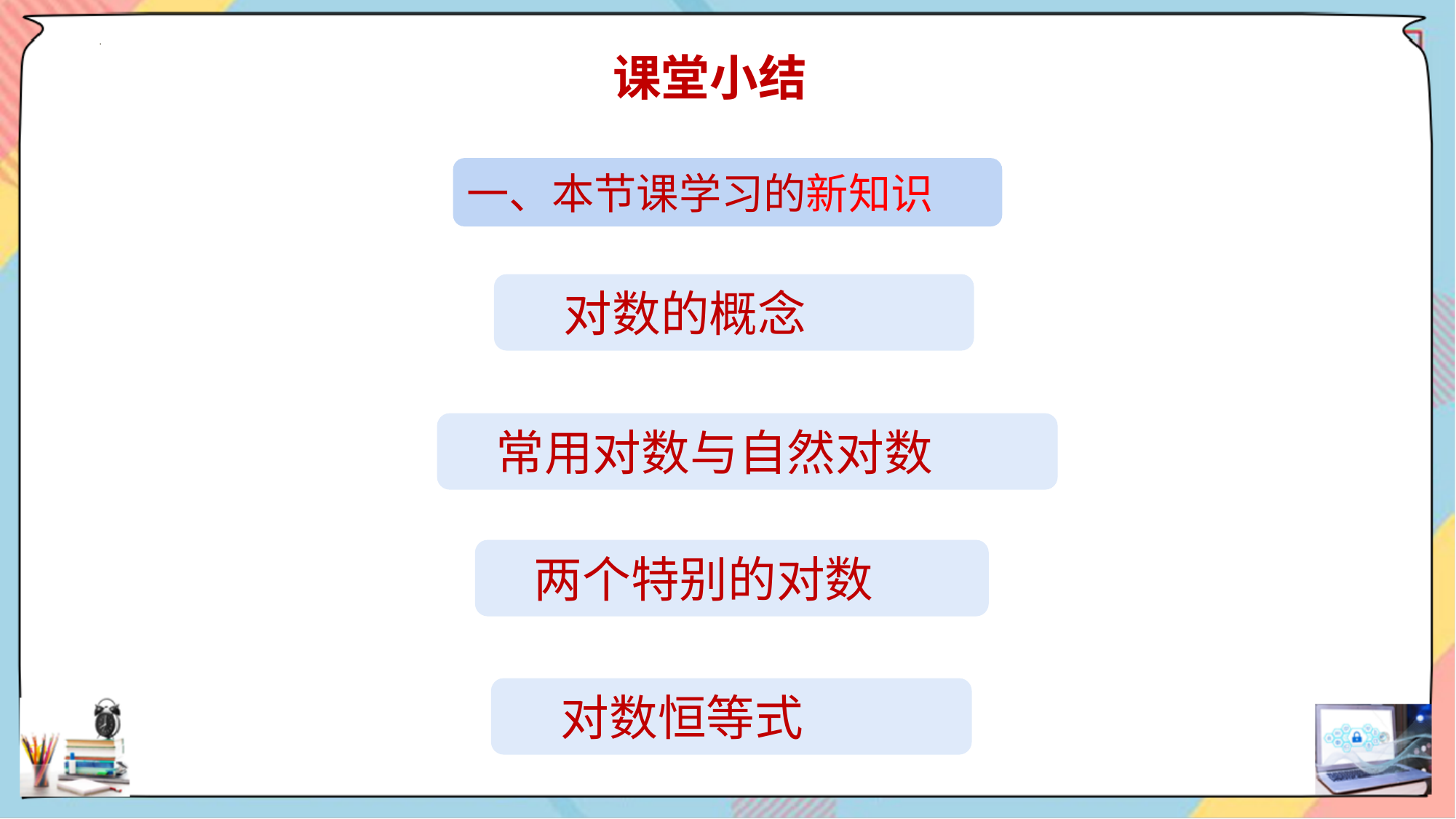

课堂小结
一、本节课学习的新知识
    对数的概念
   常用对数与自然对数
   两个特别的对数
    对数恒等式